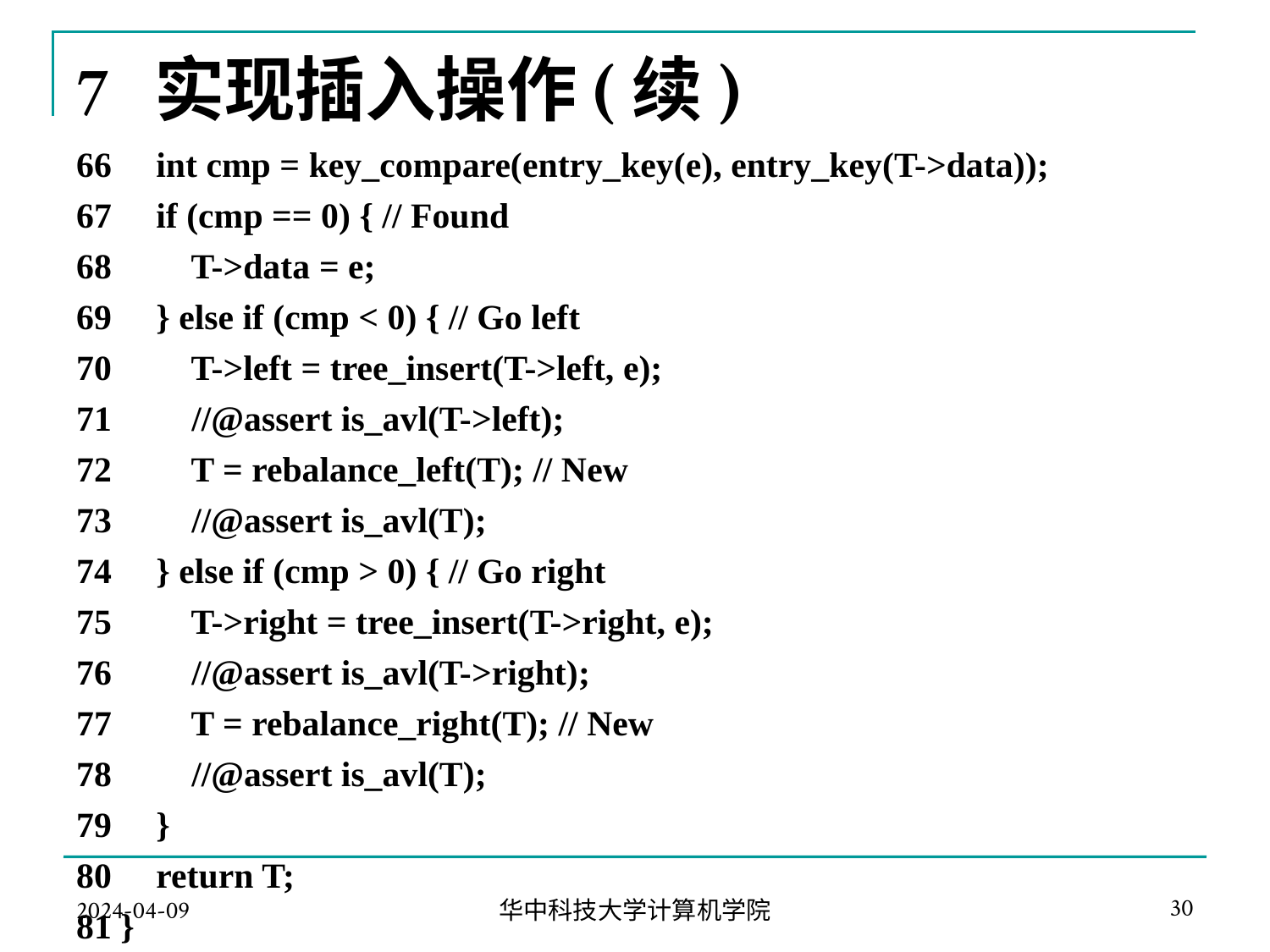

# 7  实现插入操作(续)
66     int cmp = key_compare(entry_key(e), entry_key(T->data));
67     if (cmp == 0) { // Found
68         T->data = e;
69     } else if (cmp < 0) { // Go left
70         T->left = tree_insert(T->left, e);
71         //@assert is_avl(T->left);
72         T = rebalance_left(T); // New
73         //@assert is_avl(T);
74     } else if (cmp > 0) { // Go right
75         T->right = tree_insert(T->right, e);
76         //@assert is_avl(T->right);
77         T = rebalance_right(T); // New
78         //@assert is_avl(T);
79     }
80     return T;
81 }
2024-04-09
30
华中科技大学计算机学院